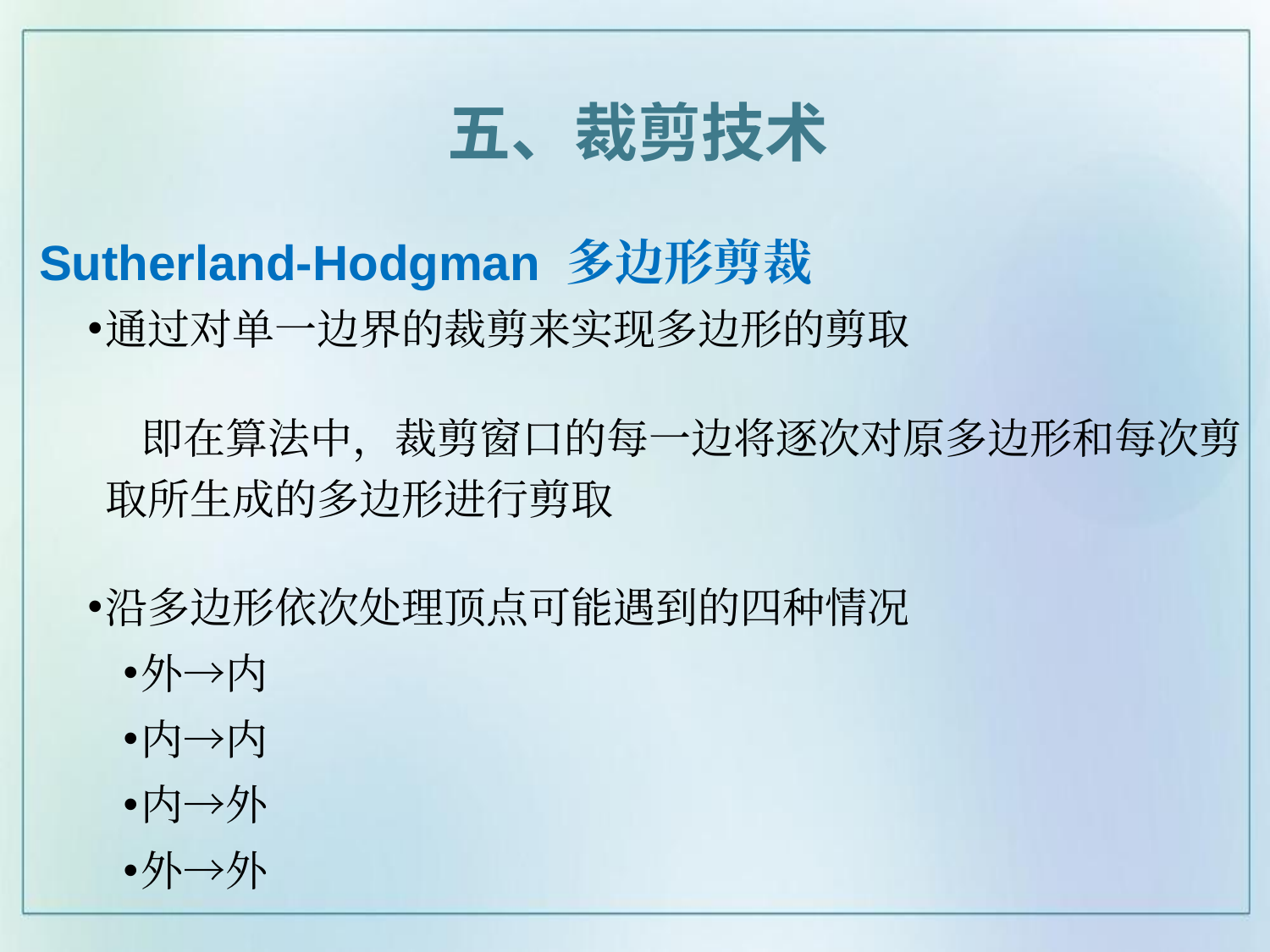

五、裁剪技术
# Sutherland-Hodgman 多边形剪裁
通过对单一边界的裁剪来实现多边形的剪取
    即在算法中，裁剪窗口的每一边将逐次对原多边形和每次剪取所生成的多边形进行剪取
沿多边形依次处理顶点可能遇到的四种情况
外→内
内→内
内→外
外→外